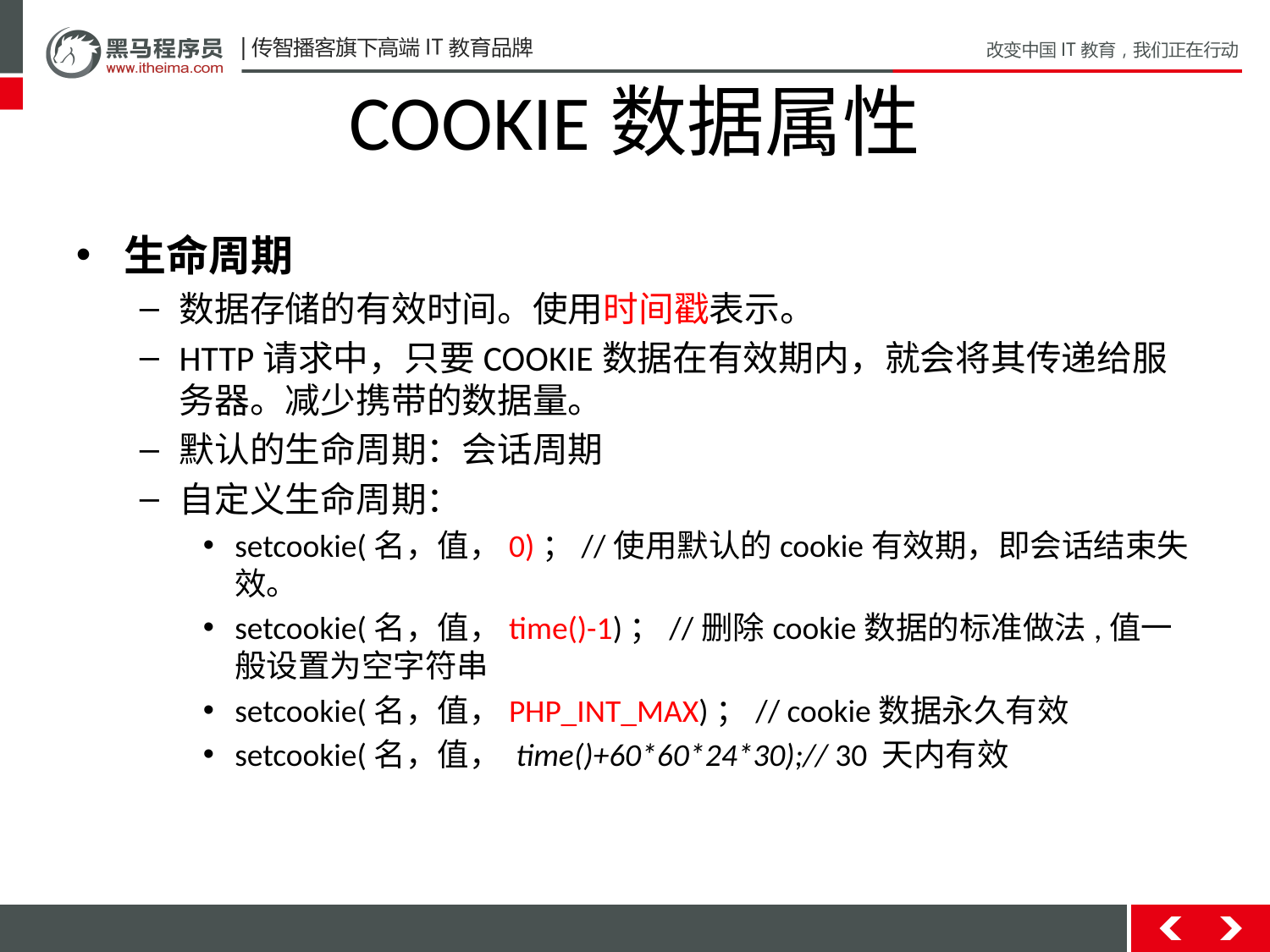

# COOKIE数据属性
生命周期
数据存储的有效时间。使用时间戳表示。
HTTP请求中，只要COOKIE数据在有效期内，就会将其传递给服务器。减少携带的数据量。
默认的生命周期：会话周期
自定义生命周期：
setcookie(名，值，0)；//使用默认的cookie有效期，即会话结束失效。
setcookie(名，值，time()-1)；//删除cookie数据的标准做法,值一般设置为空字符串
setcookie(名，值，PHP_INT_MAX)；// cookie数据永久有效
setcookie(名，值， time()+60*60*24*30);// 30 天内有效